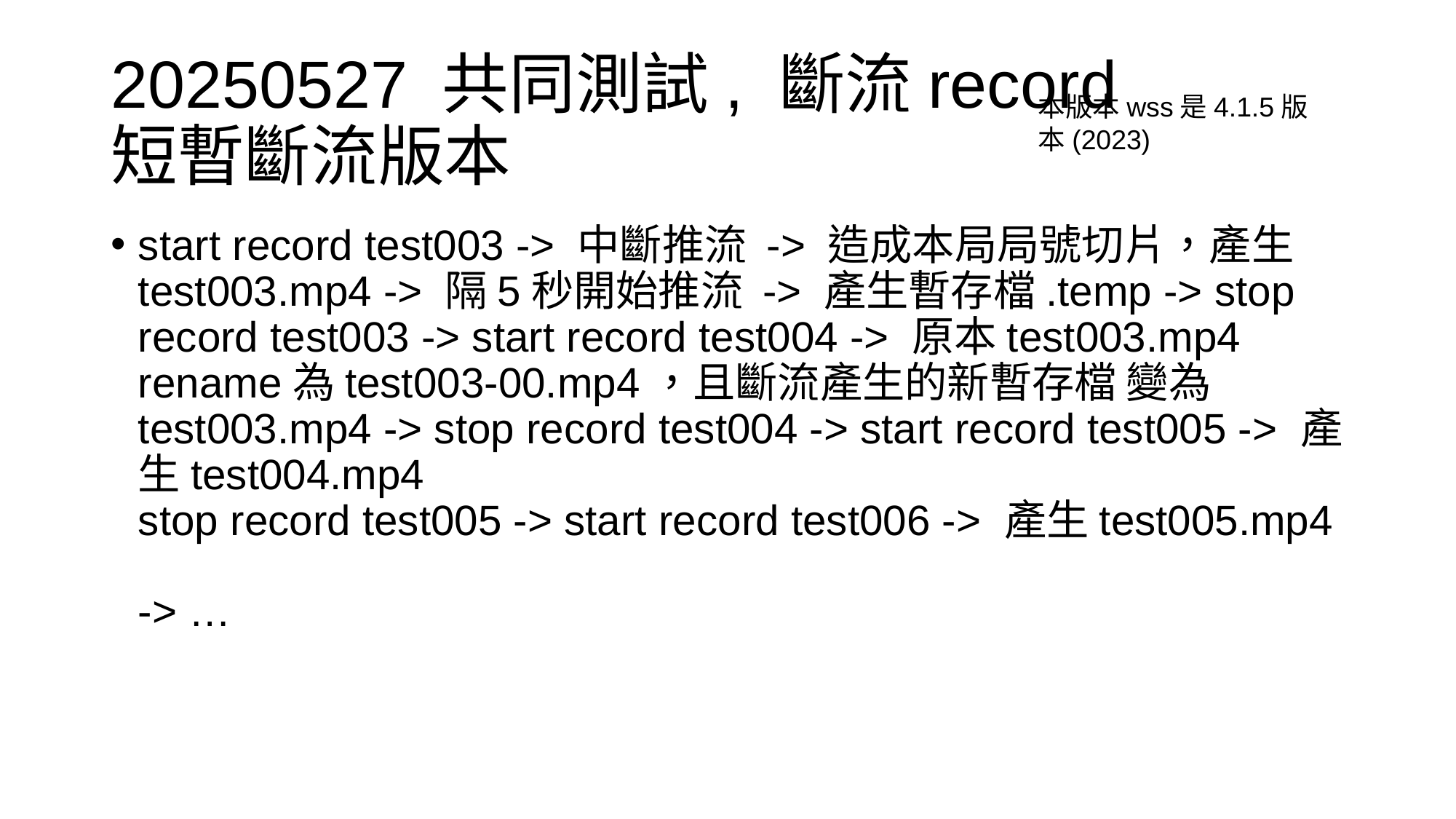

# 20250527 共同測試, 斷流record 短暫斷流版本
本版本wss是4.1.5版本(2023)
start record test003 -> 中斷推流 -> 造成本局局號切片，產生test003.mp4 -> 隔5秒開始推流 -> 產生暫存檔.temp -> stop record test003 -> start record test004 -> 原本test003.mp4 rename為test003-00.mp4，且斷流產生的新暫存檔 變為test003.mp4 -> stop record test004 -> start record test005 -> 產生test004.mp4
stop record test005 -> start record test006 -> 產生test005.mp4
-> …